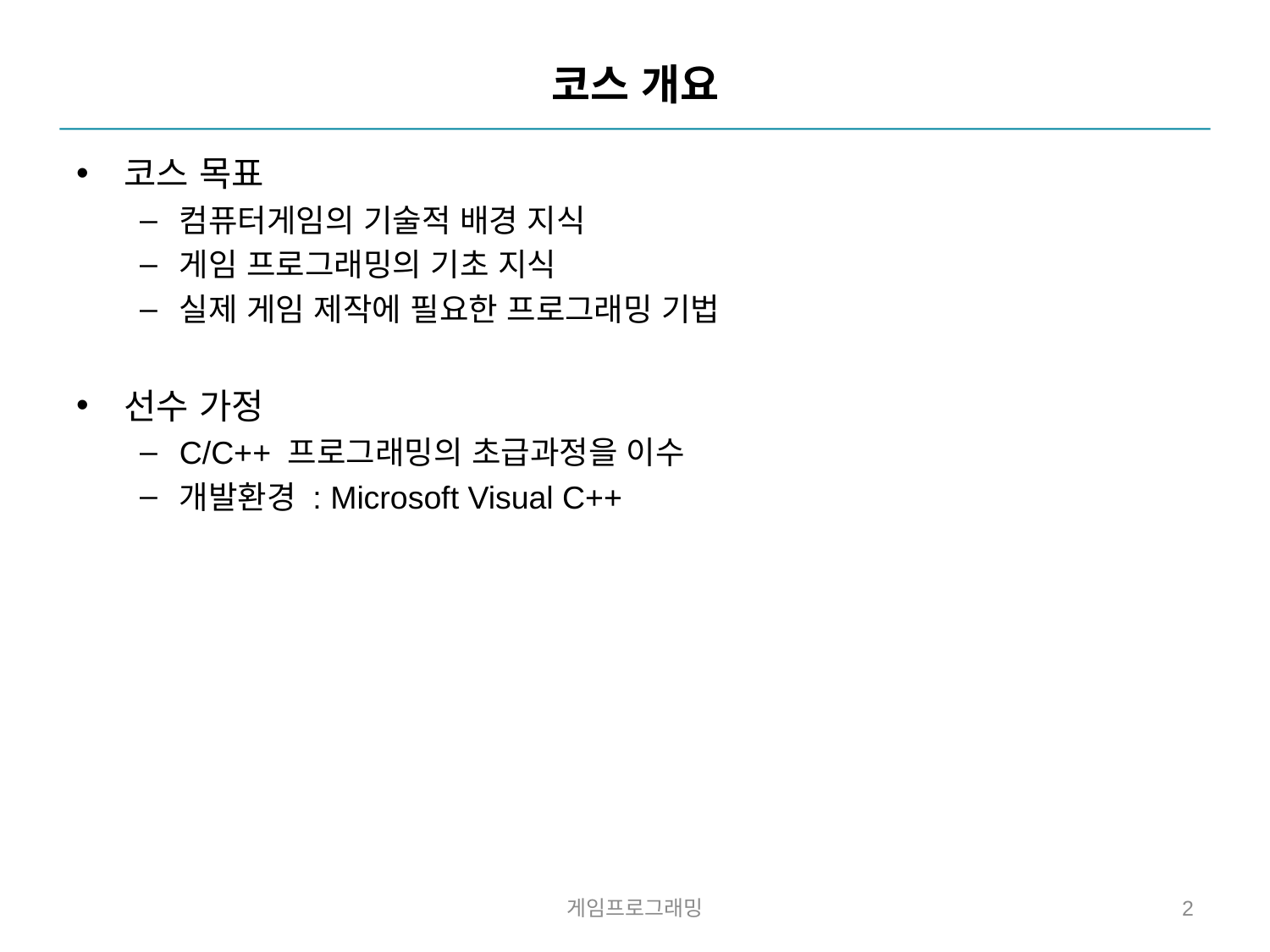

# 코스 개요
코스 목표
컴퓨터게임의 기술적 배경 지식
게임 프로그래밍의 기초 지식
실제 게임 제작에 필요한 프로그래밍 기법

선수 가정
C/C++ 프로그래밍의 초급과정을 이수
개발환경 : Microsoft Visual C++

게임프로그래밍
2